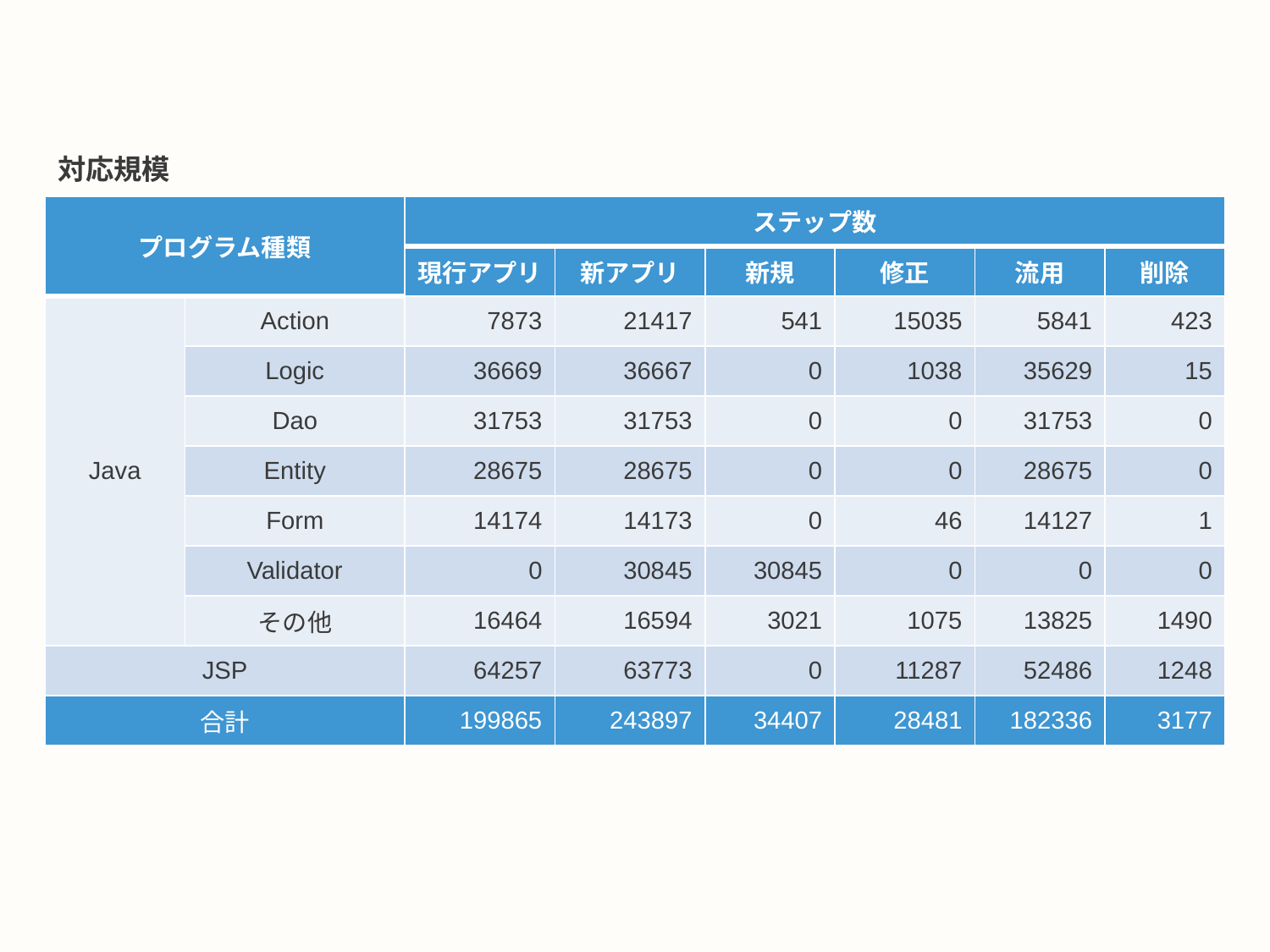

# 対応規模
| プログラム種類 |  | ステップ数 |  |  |  |  |  |
| --- | --- | --- | --- | --- | --- | --- | --- |
|  |  | 現行アプリ | 新アプリ | 新規 | 修正 | 流用 | 削除 |
| Java | Action | 7873 | 21417 | 541 | 15035 | 5841 | 423 |
|  | Logic | 36669 | 36667 | 0 | 1038 | 35629 | 15 |
|  | Dao | 31753 | 31753 | 0 | 0 | 31753 | 0 |
|  | Entity | 28675 | 28675 | 0 | 0 | 28675 | 0 |
|  | Form | 14174 | 14173 | 0 | 46 | 14127 | 1 |
|  | Validator | 0 | 30845 | 30845 | 0 | 0 | 0 |
|  | その他 | 16464 | 16594 | 3021 | 1075 | 13825 | 1490 |
| JSP |  | 64257 | 63773 | 0 | 11287 | 52486 | 1248 |
| 合計 |  | 199865 | 243897 | 34407 | 28481 | 182336 | 3177 |